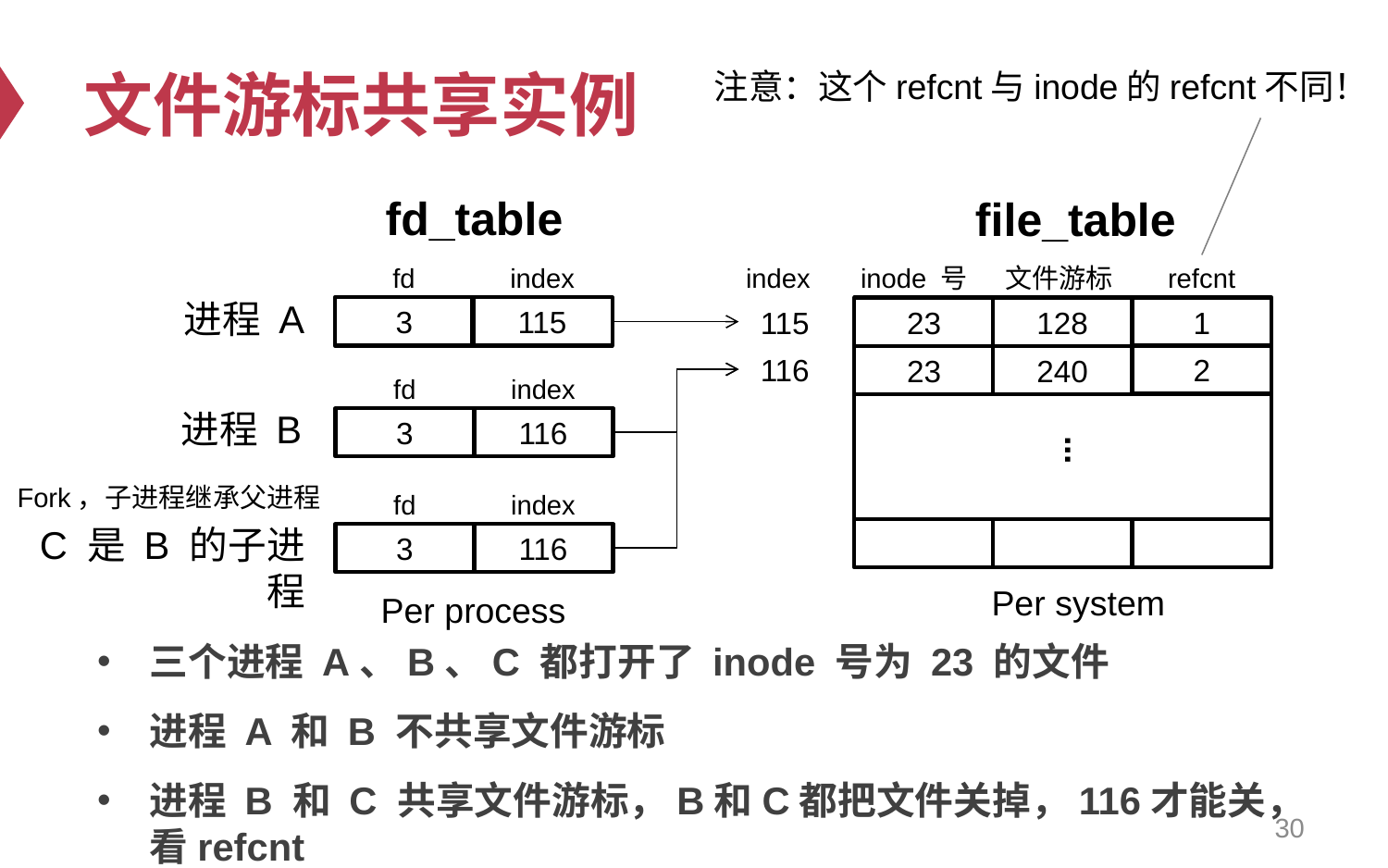

# 文件游标共享实例
注意：这个refcnt与inode的refcnt不同！
fd_table
file_table
fd
index
index
inode 号
文件游标
refcnt
进程 A
3
115
115
23
128
1
116
2
23
240
fd
index
进程 B
3
116
...
Fork，子进程继承父进程
fd
index
C 是 B 的子进程

3
116
Per system
Per process
三个进程 A、B、C 都打开了 inode 号为 23 的文件
进程 A 和 B 不共享文件游标
进程 B 和 C 共享文件游标，B和C都把文件关掉，116才能关，看refcnt
30